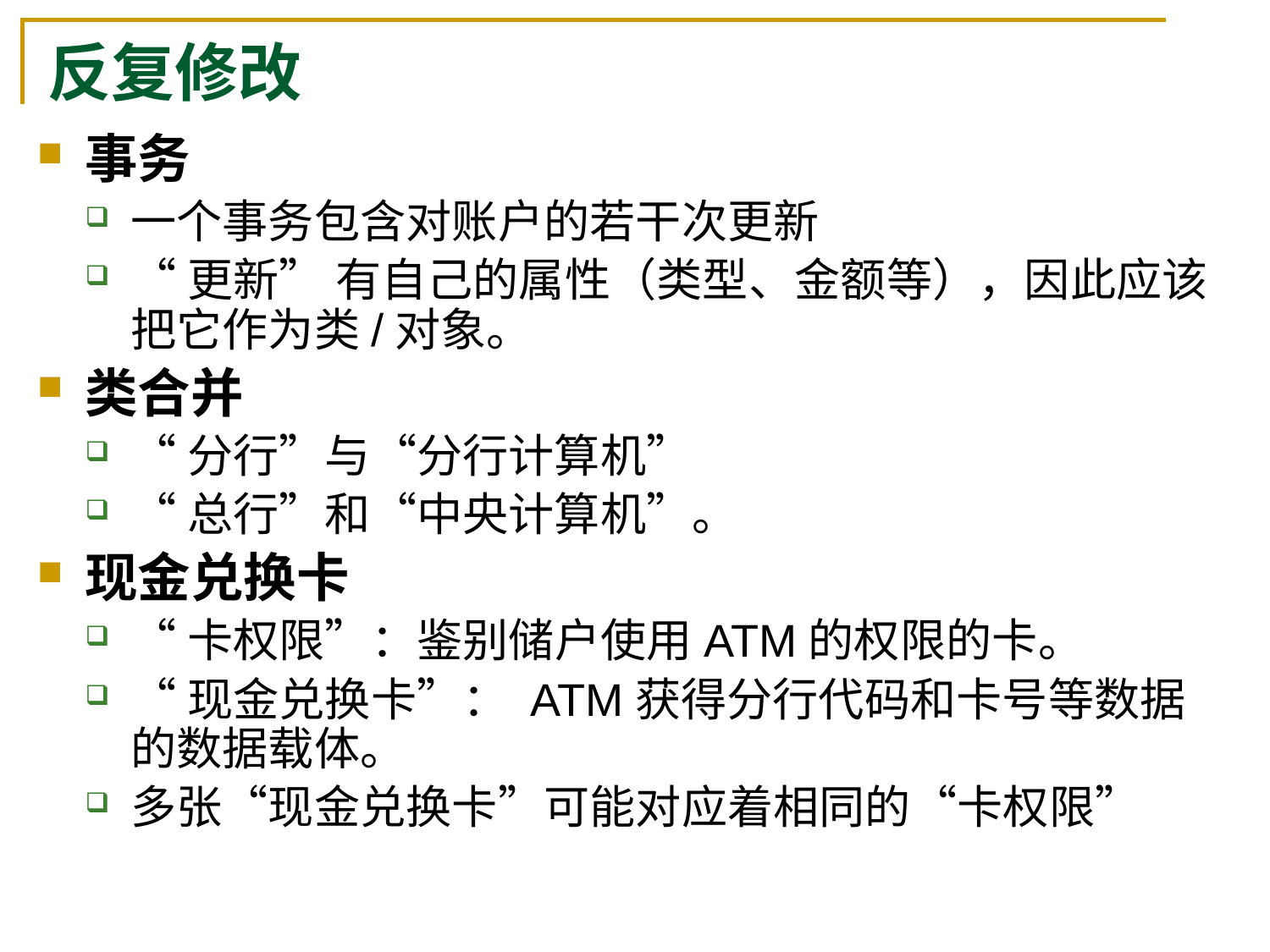

# 反复修改
事务
一个事务包含对账户的若干次更新
“更新” 有自己的属性（类型、金额等），因此应该把它作为类/对象。
类合并
“分行”与“分行计算机”
“总行”和“中央计算机”。
现金兑换卡
“卡权限”：鉴别储户使用ATM的权限的卡。
“现金兑换卡”： ATM获得分行代码和卡号等数据的数据载体。
多张“现金兑换卡”可能对应着相同的“卡权限”